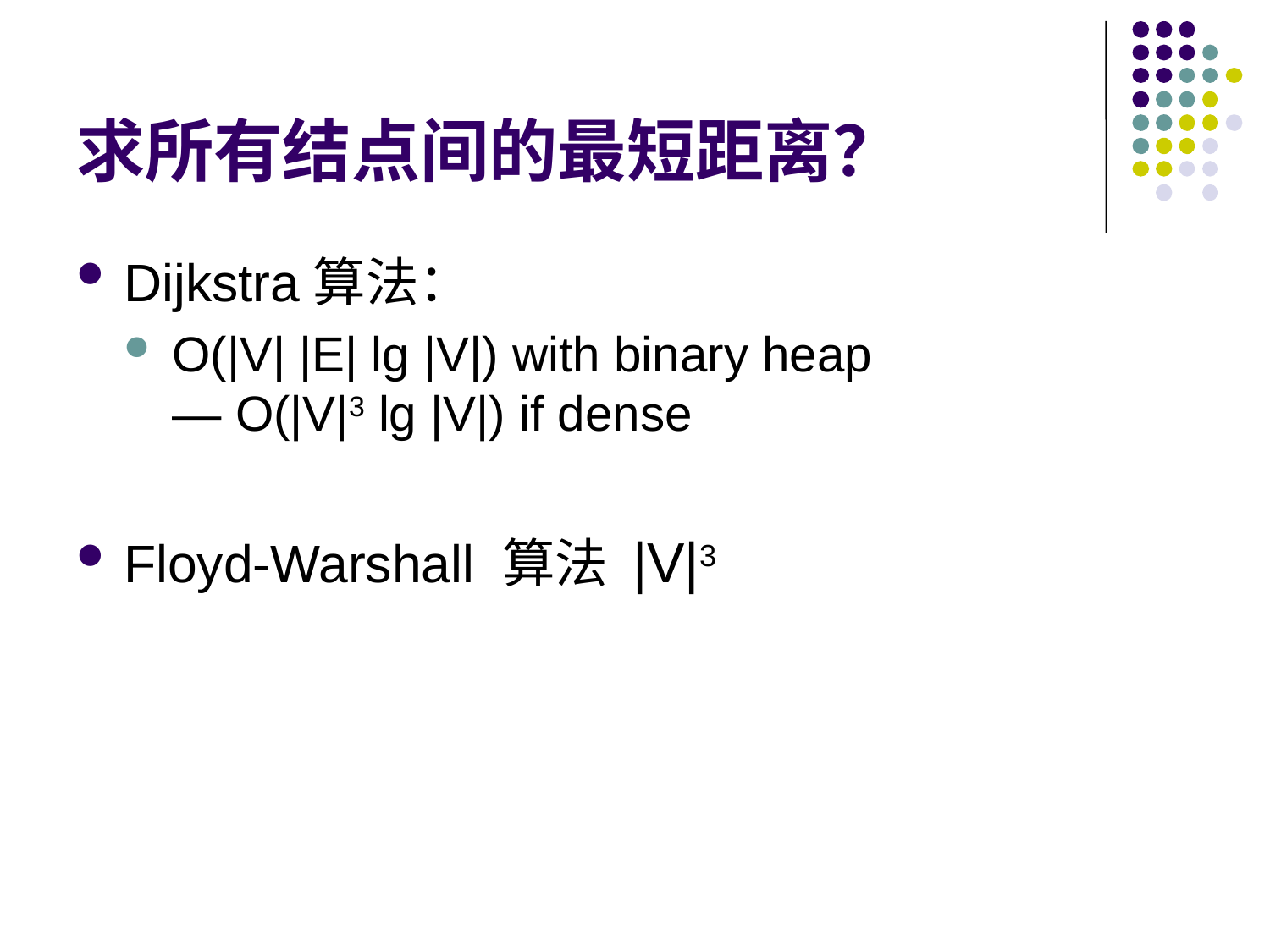

# 求所有结点间的最短距离？
Dijkstra算法：
O(|V| |E| lg |V|) with binary heap
— O(|V|3 lg |V|) if dense

Floyd-Warshall 算法 |V|3